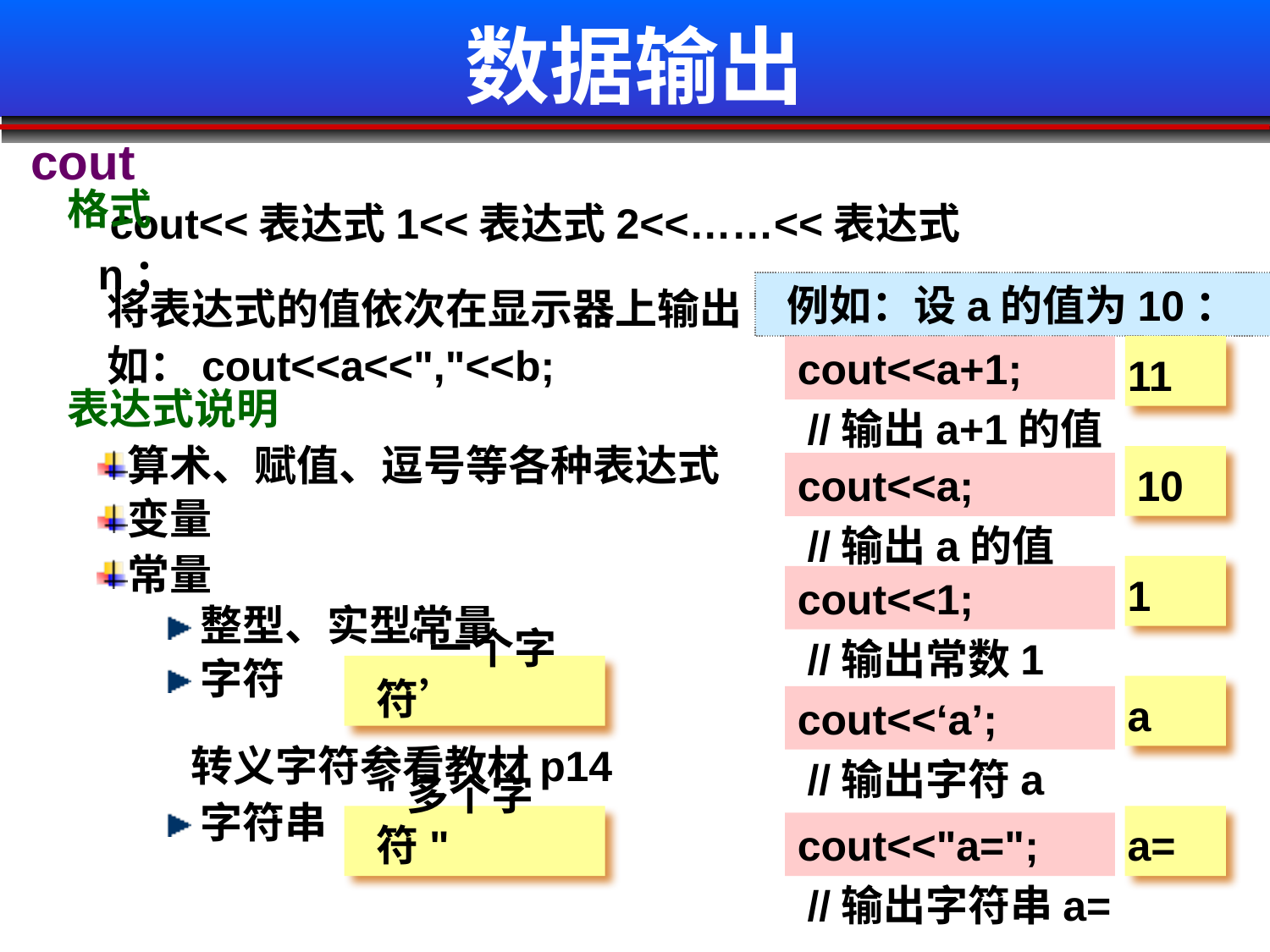

# 数据输出

 cout

 格式
 cout<<表达式1<<表达式2<<……<<表达式n；
 例如：设a的值为10：
将表达式的值依次在显示器上输出
如：cout<<a<<","<<b;

cout<<a+1;
11
表达式说明
//输出a+1的值
算术、赋值、逗号等各种表达式

cout<<a;
10
变量
//输出a的值
常量
整型、实型常量

1
cout<<1;
//输出常数1
字符

‘一个字符’

a
cout<<‘a’;
转义字符参看教材p14
//输出字符a
字符串

"多个字符"
cout<<"a=";
a=
//输出字符串a=